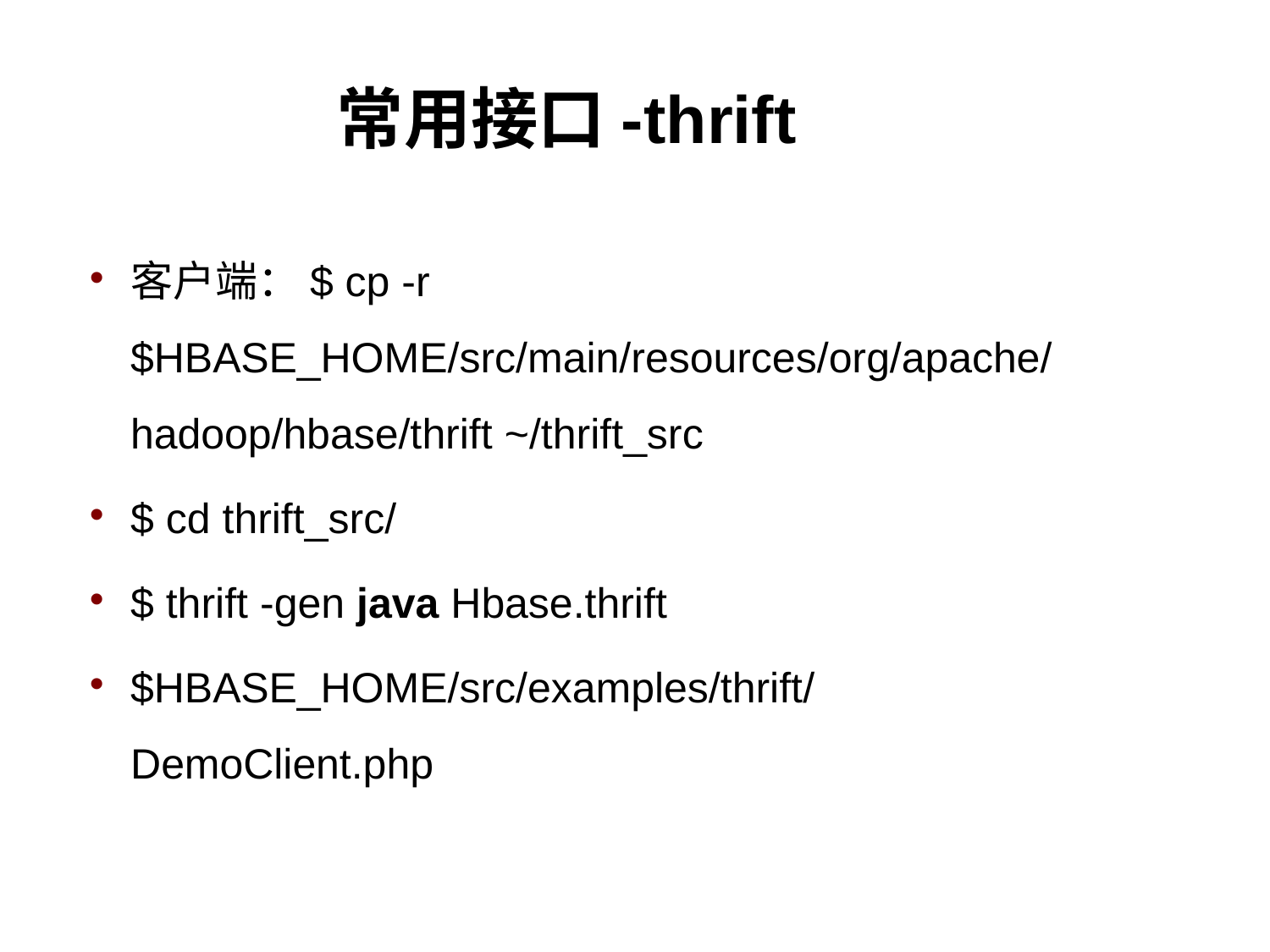

常用接口-thrift
客户端：$ cp -r $HBASE_HOME/src/main/resources/org/apache/hadoop/hbase/thrift ~/thrift_src
$ cd thrift_src/
$ thrift -gen java Hbase.thrift
$HBASE_HOME/src/examples/thrift/DemoClient.php